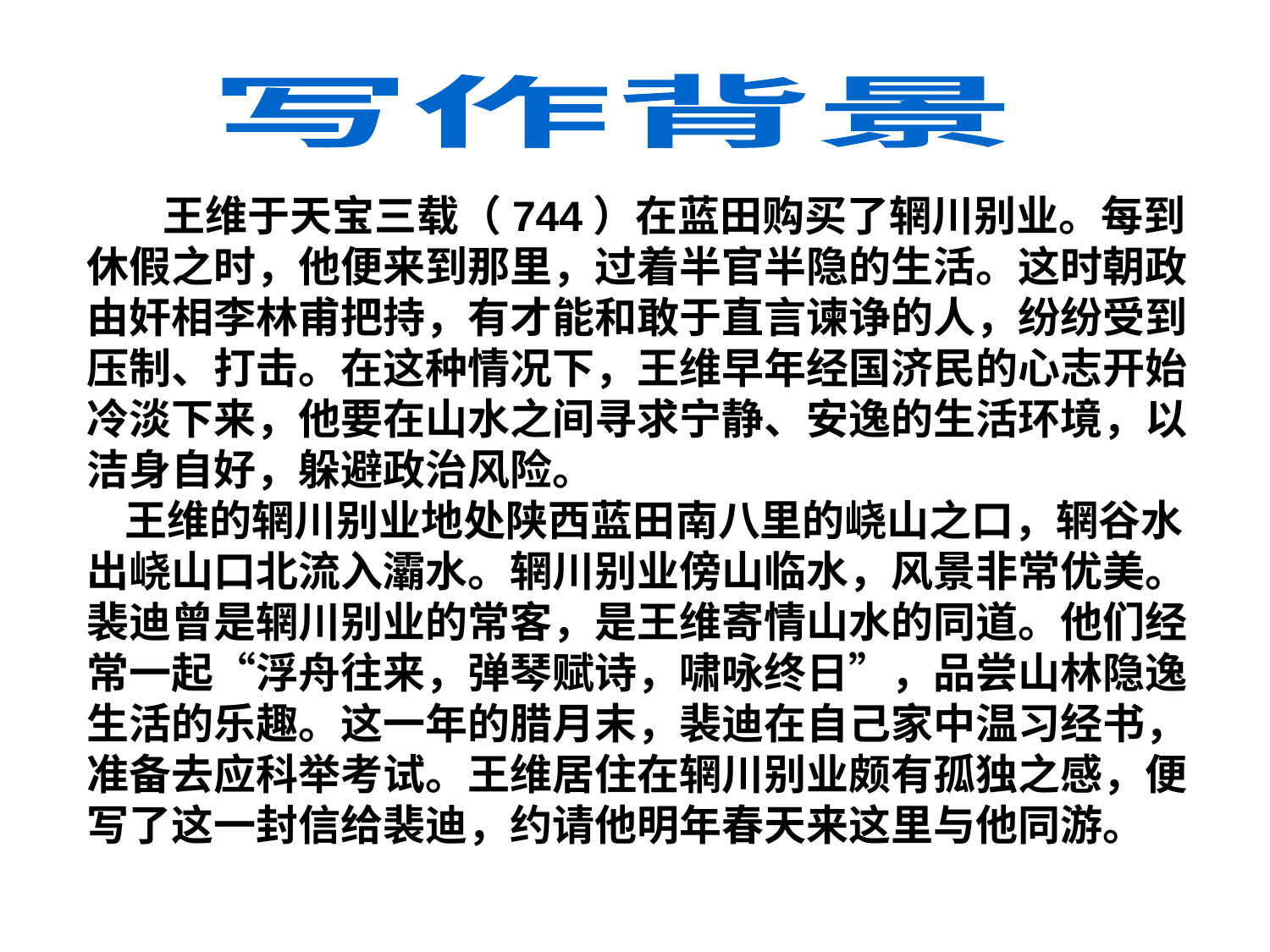

写作背景
       王维于天宝三载（744）在蓝田购买了辋川别业。每到休假之时，他便来到那里，过着半官半隐的生活。这时朝政由奸相李林甫把持，有才能和敢于直言谏诤的人，纷纷受到压制、打击。在这种情况下，王维早年经国济民的心志开始冷淡下来，他要在山水之间寻求宁静、安逸的生活环境，以洁身自好，躲避政治风险。
   王维的辋川别业地处陕西蓝田南八里的峣山之口，辋谷水出峣山口北流入灞水。辋川别业傍山临水，风景非常优美。裴迪曾是辋川别业的常客，是王维寄情山水的同道。他们经常一起“浮舟往来，弹琴赋诗，啸咏终日”，品尝山林隐逸生活的乐趣。这一年的腊月末，裴迪在自己家中温习经书，准备去应科举考试。王维居住在辋川别业颇有孤独之感，便写了这一封信给裴迪，约请他明年春天来这里与他同游。